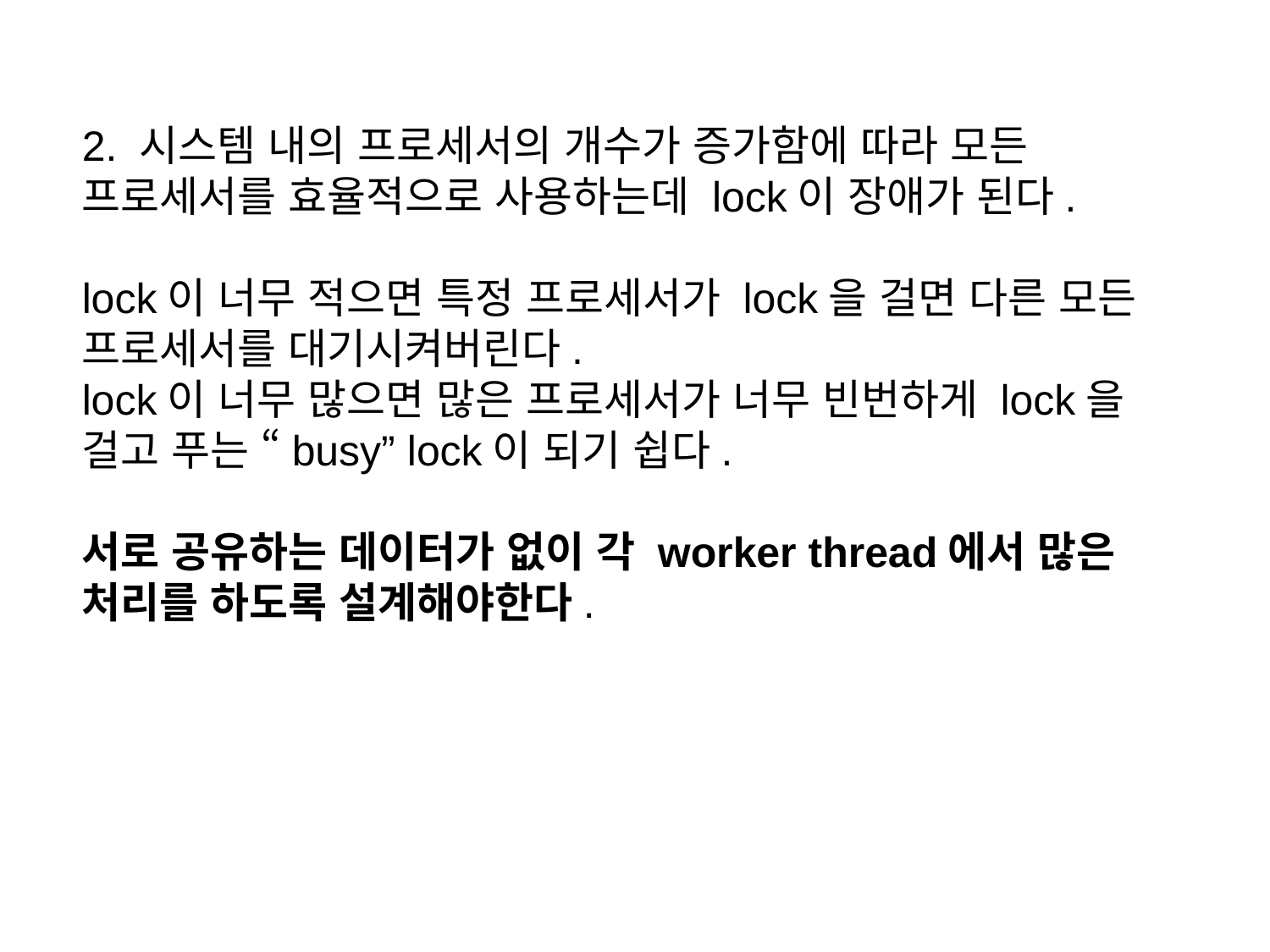

2. 시스템 내의 프로세서의 개수가 증가함에 따라 모든 프로세서를 효율적으로 사용하는데 lock이 장애가 된다.

lock이 너무 적으면 특정 프로세서가 lock을 걸면 다른 모든 프로세서를 대기시켜버린다.
lock이 너무 많으면 많은 프로세서가 너무 빈번하게 lock을 걸고 푸는 “busy” lock이 되기 쉽다.

서로 공유하는 데이터가 없이 각 worker thread에서 많은 처리를 하도록 설계해야한다.